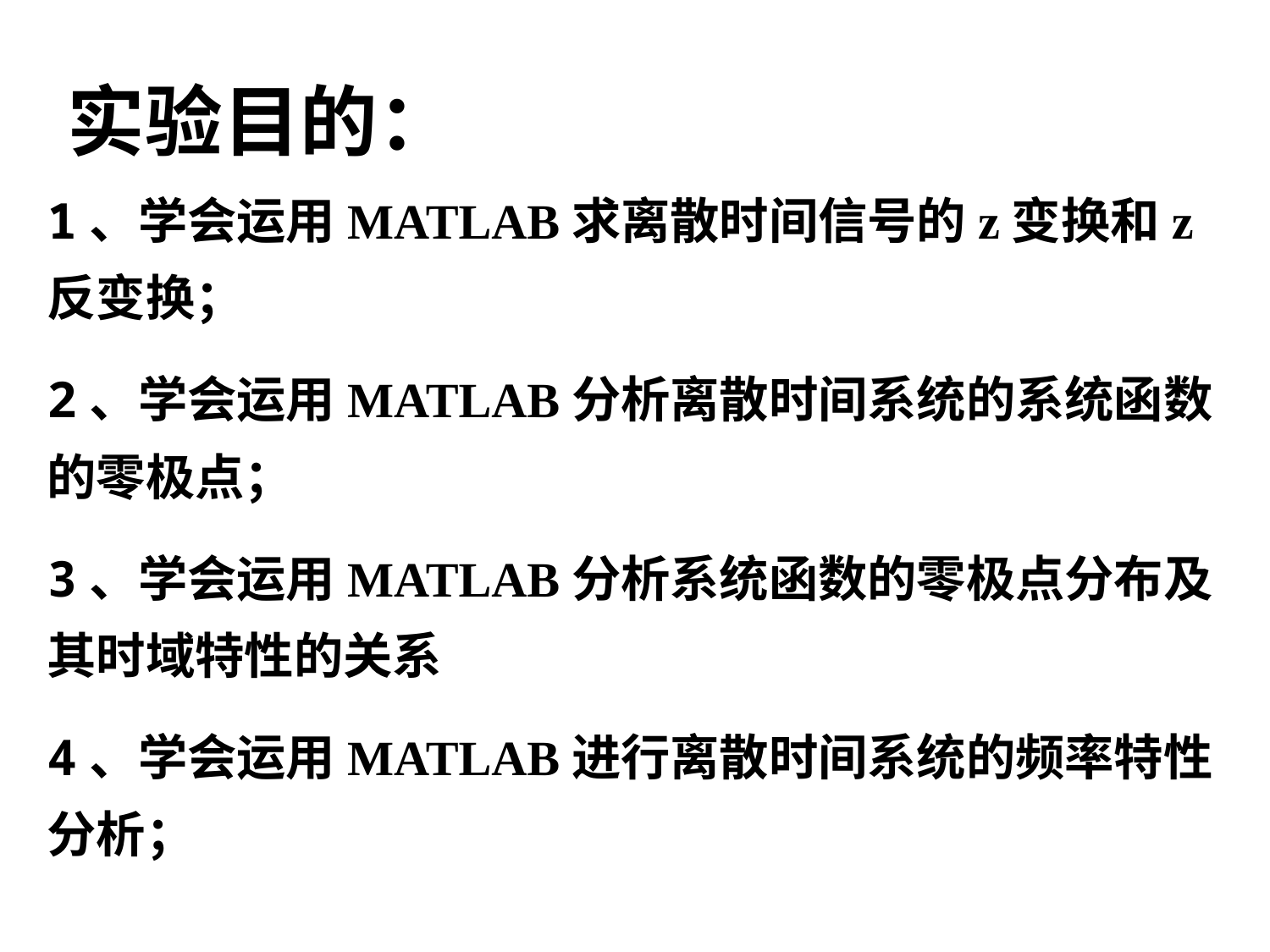

实验目的：
1、学会运用MATLAB求离散时间信号的z变换和z反变换；
2、学会运用MATLAB分析离散时间系统的系统函数的零极点；
3、学会运用MATLAB分析系统函数的零极点分布及其时域特性的关系
4、学会运用MATLAB进行离散时间系统的频率特性分析；